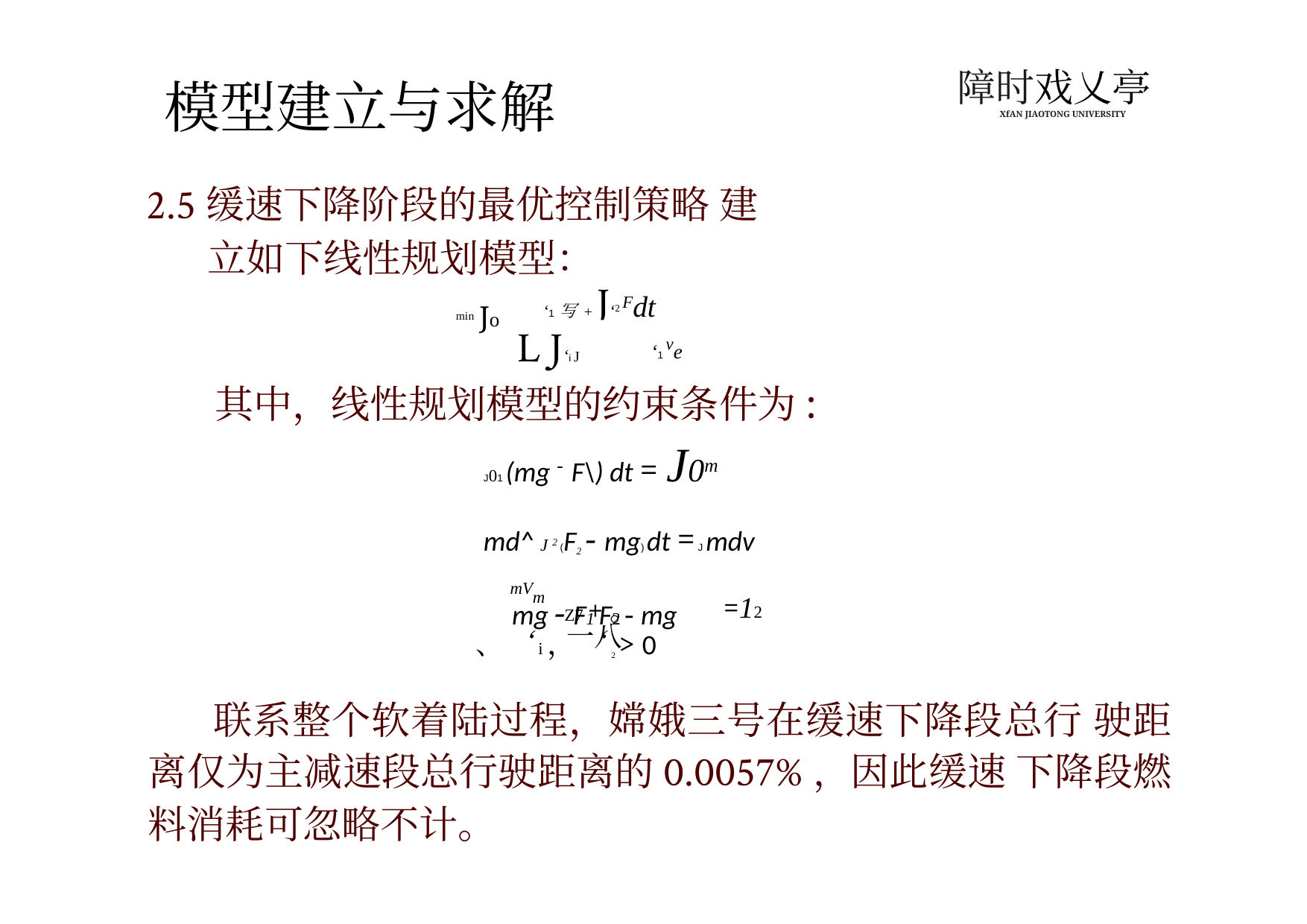

障时戏乂亭
XfAN JIAOTONG UNIVERSITY
模型建立与求解
2.5缓速下降阶段的最优控制策略 建立如下线性规划模型：
‘1 写 + J‘2 Fdt
min Jo
L J‘i J
‘1 ve
其中，线性规划模型的约束条件为:
J01 (mg - F\) dt = J0m md^ J 2 (F2 - mg) dt = J mdv
mVm
=12
Z7 +。
mg - F1 F2 - mg
一八
、‘i，‘2 > 0
联系整个软着陆过程，嫦娥三号在缓速下降段总行 驶距离仅为主减速段总行驶距离的0.0057%，因此缓速 下降段燃料消耗可忽略不计。